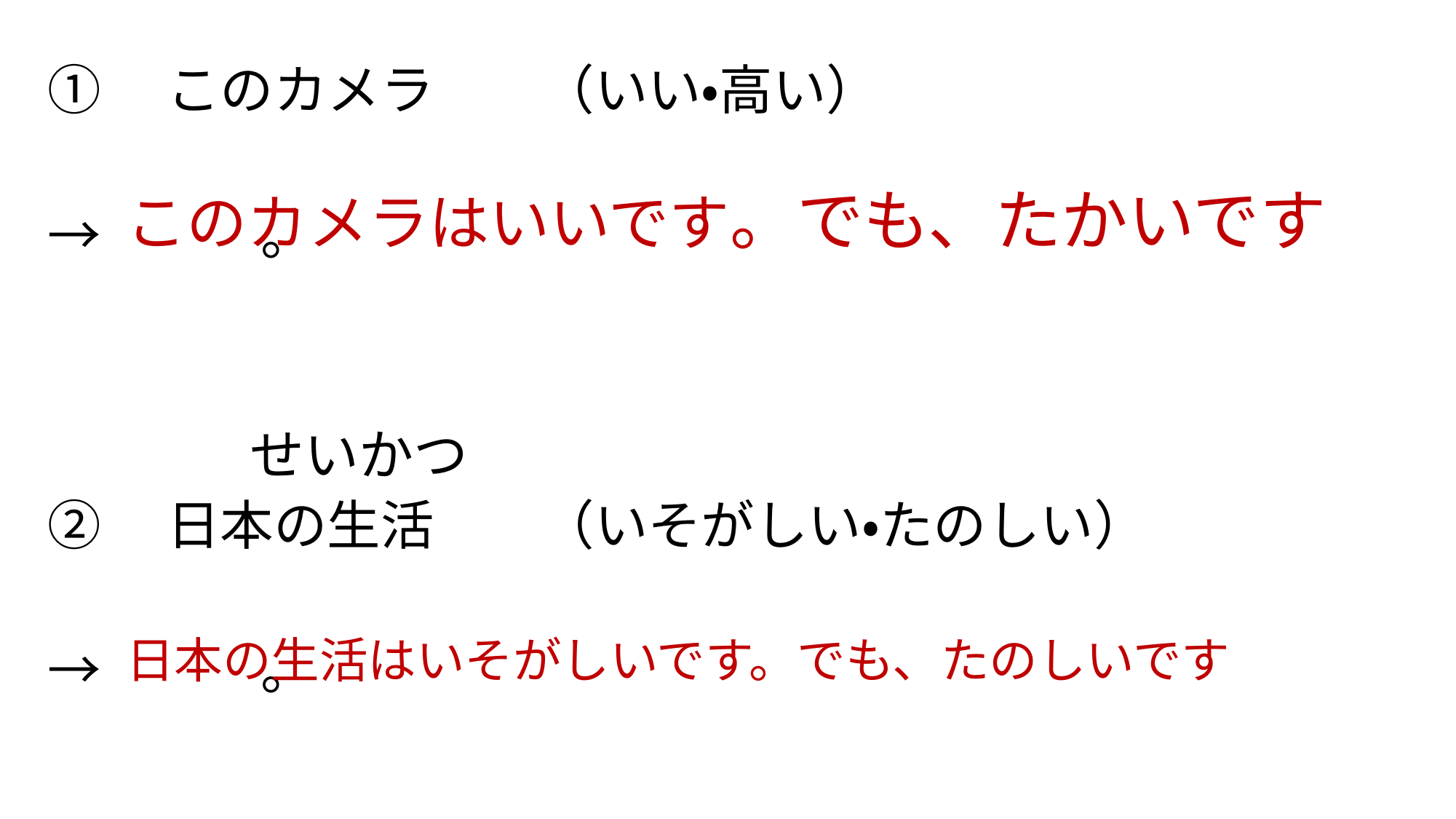

①　このカメラ　　（いい・高い）

→　												。

②　日本の生活　　（いそがしい・たのしい）

→　												。

このカメラはいいです。でも、たかいです
せいかつ
日本の生活はいそがしいです。でも、たのしいです